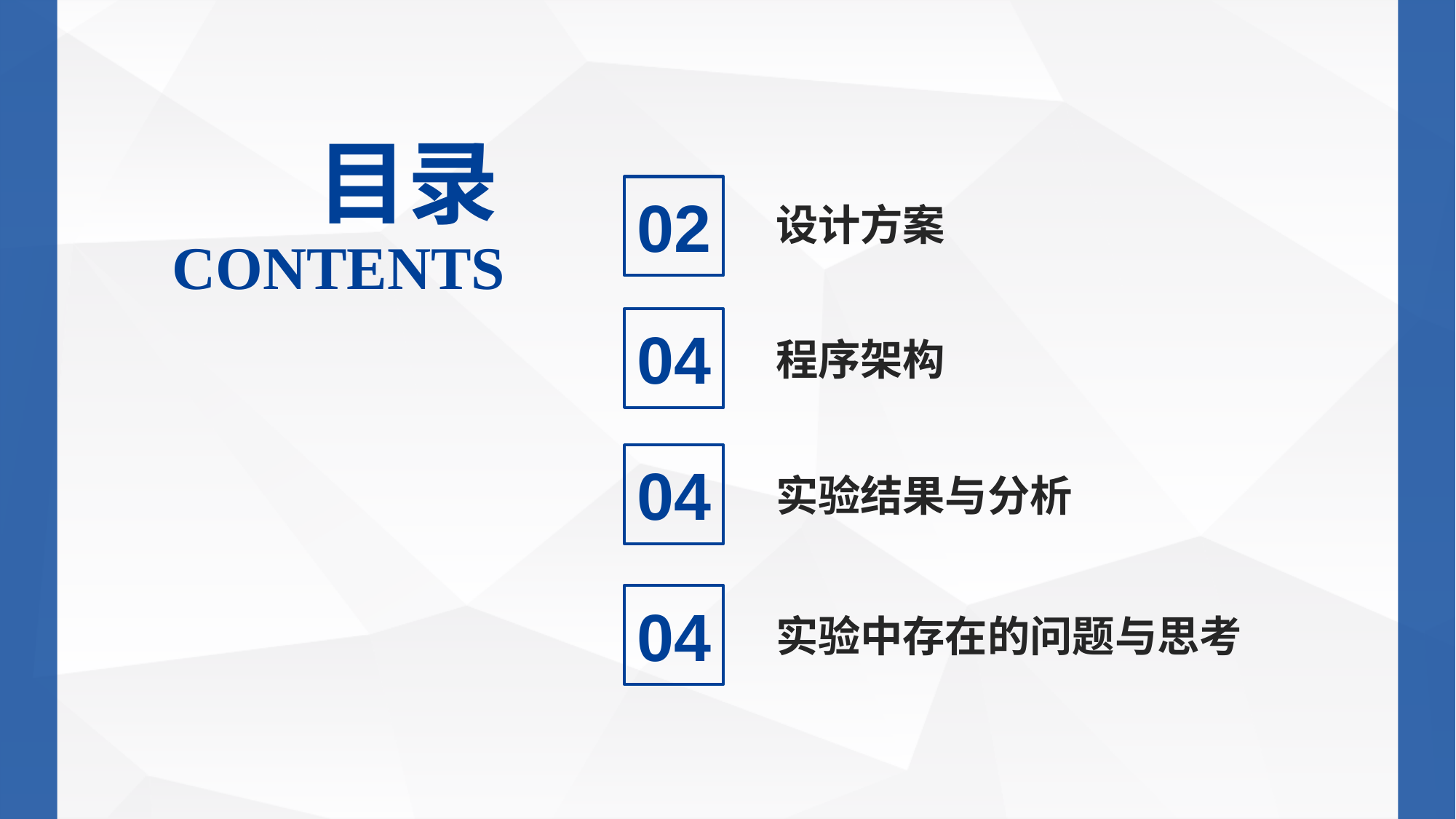

目录

02
设计方案
CONTENTS

04
程序架构

04
实验结果与分析

04
实验中存在的问题与思考